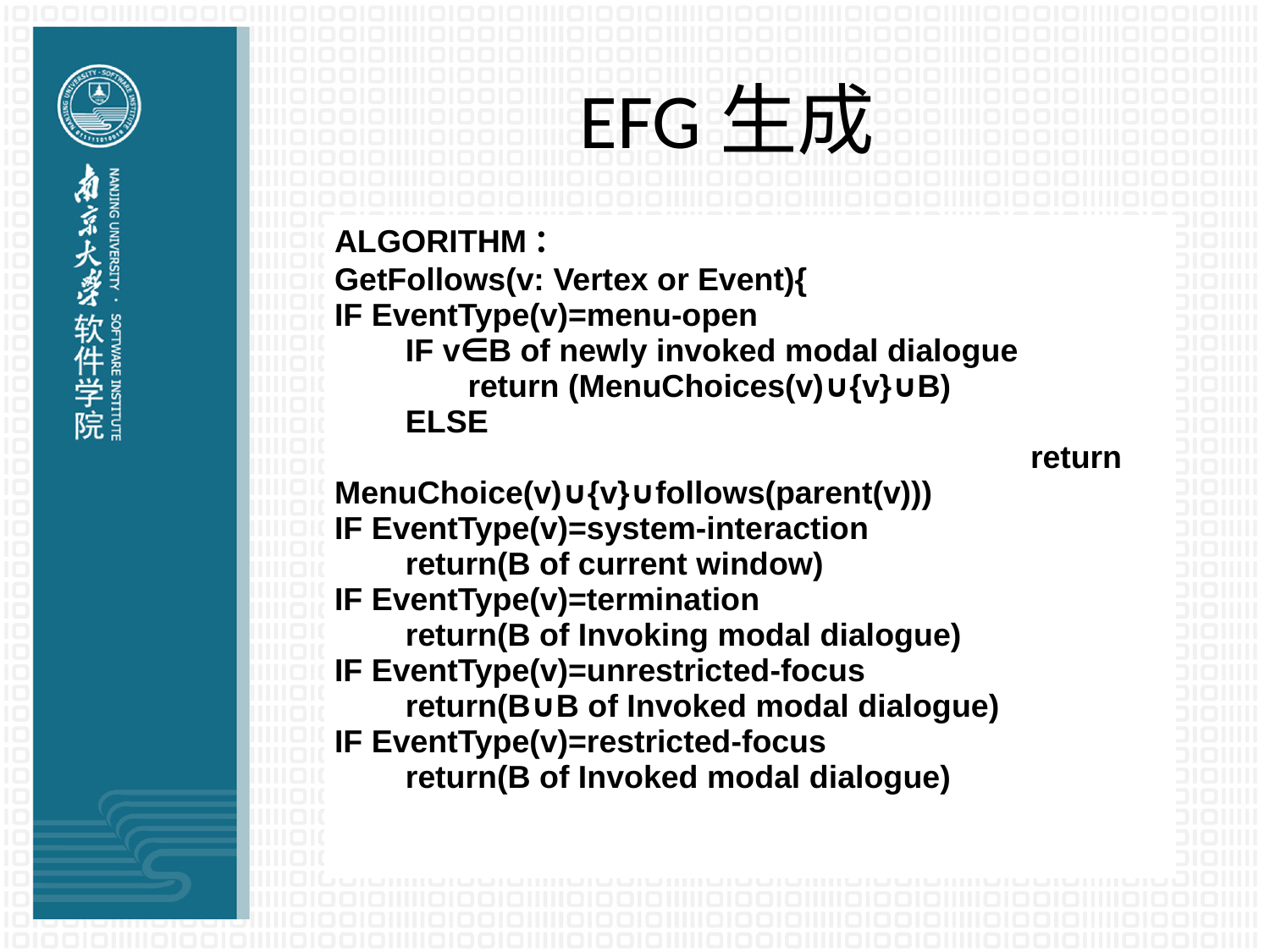

# EFG生成
| ALGORITHM： GetFollows(v: Vertex or Event){ IF EventType(v)=menu-open IF v∈B of newly invoked modal dialogue return (MenuChoices(v)∪{v}∪B) ELSE return MenuChoice(v)∪{v}∪follows(parent(v))) IF EventType(v)=system-interaction return(B of current window) IF EventType(v)=termination return(B of Invoking modal dialogue) IF EventType(v)=unrestricted-focus return(B∪B of Invoked modal dialogue) IF EventType(v)=restricted-focus return(B of Invoked modal dialogue) |
| --- |